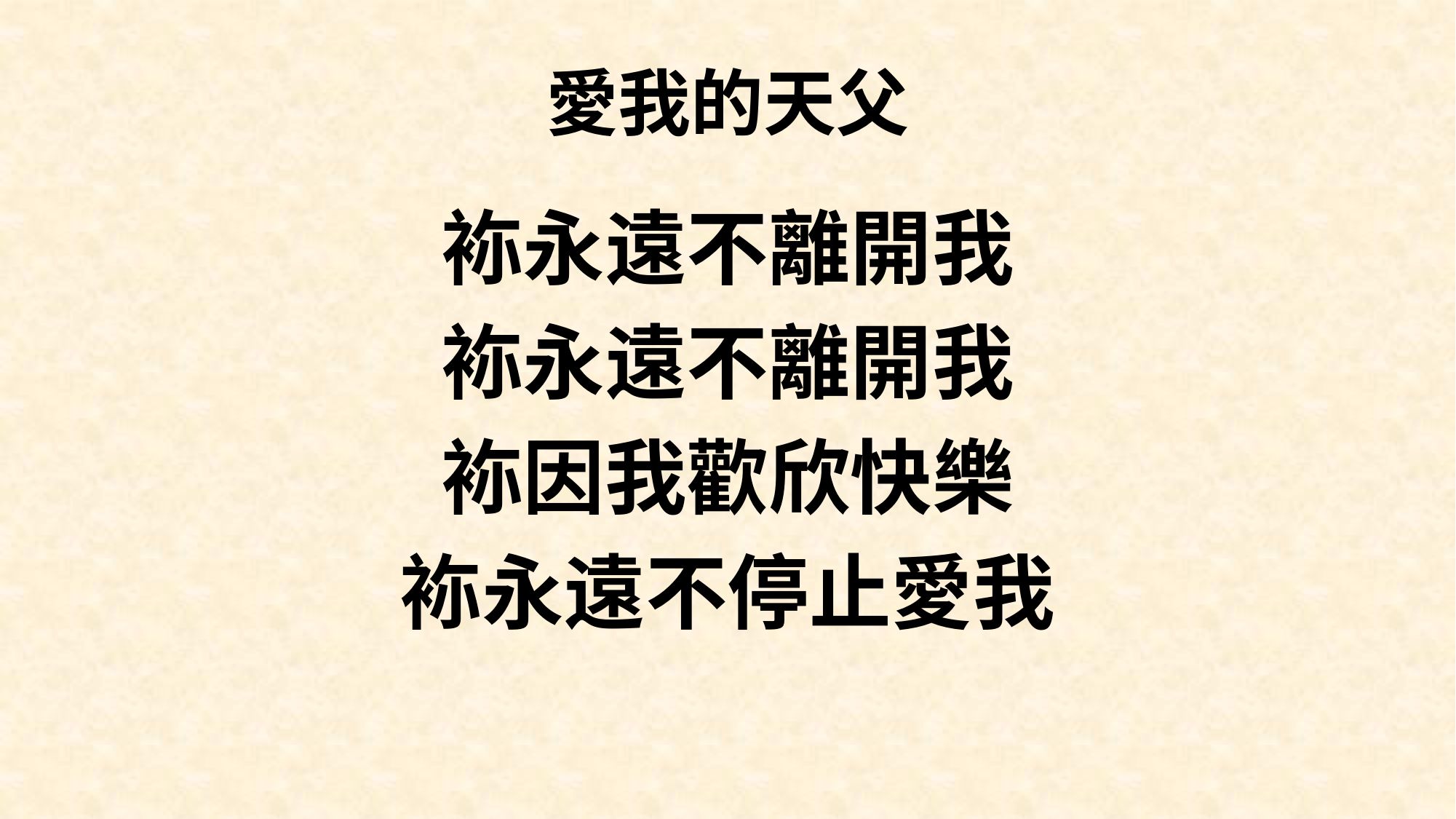

# 愛我的天父
袮永遠不離開我
袮永遠不離開我
袮因我歡欣快樂
袮永遠不停止愛我